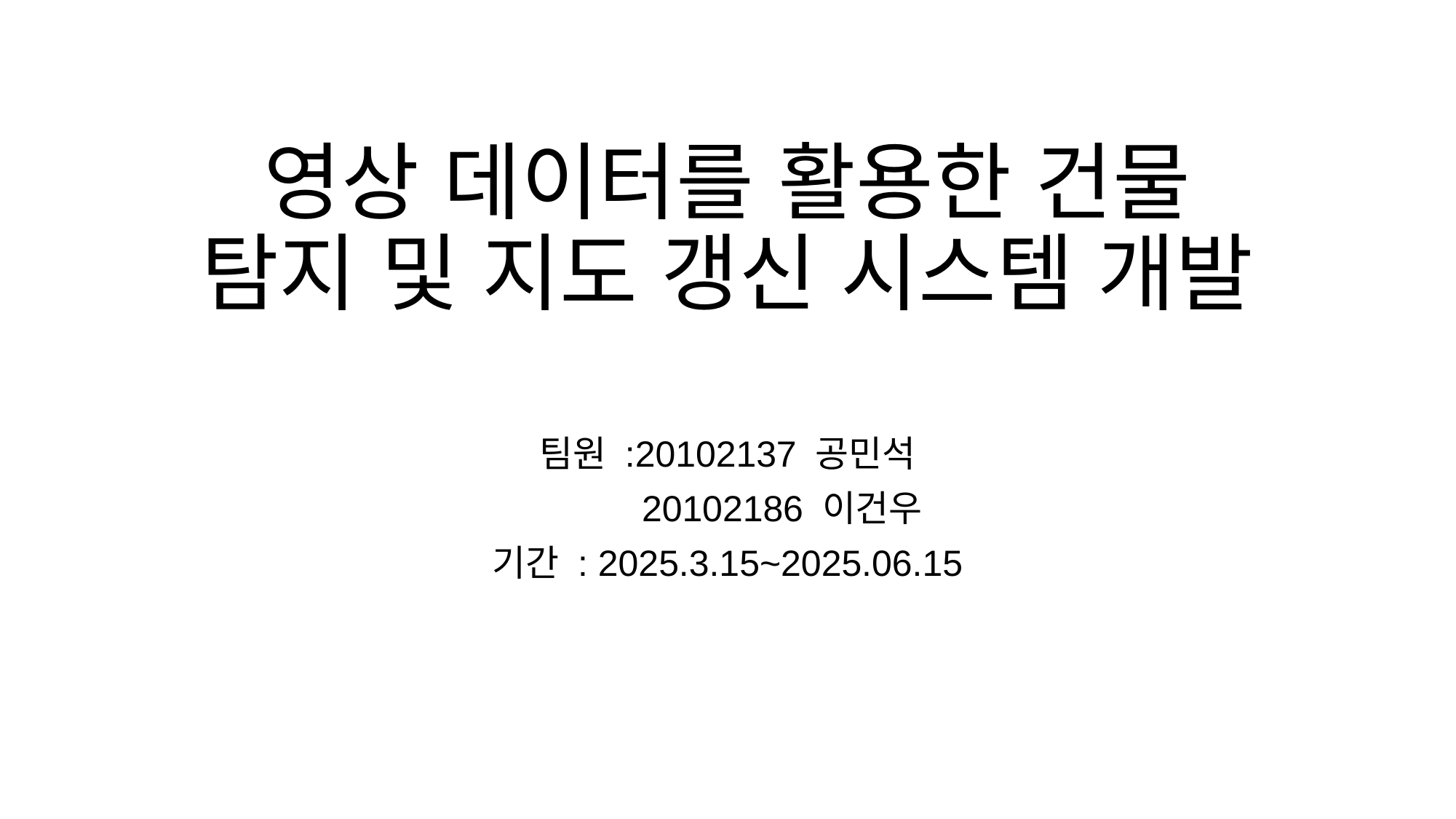

# 영상 데이터를 활용한 건물 탐지 및 지도 갱신 시스템 개발
팀원 :20102137 공민석
	20102186 이건우
기간 : 2025.3.15~2025.06.15